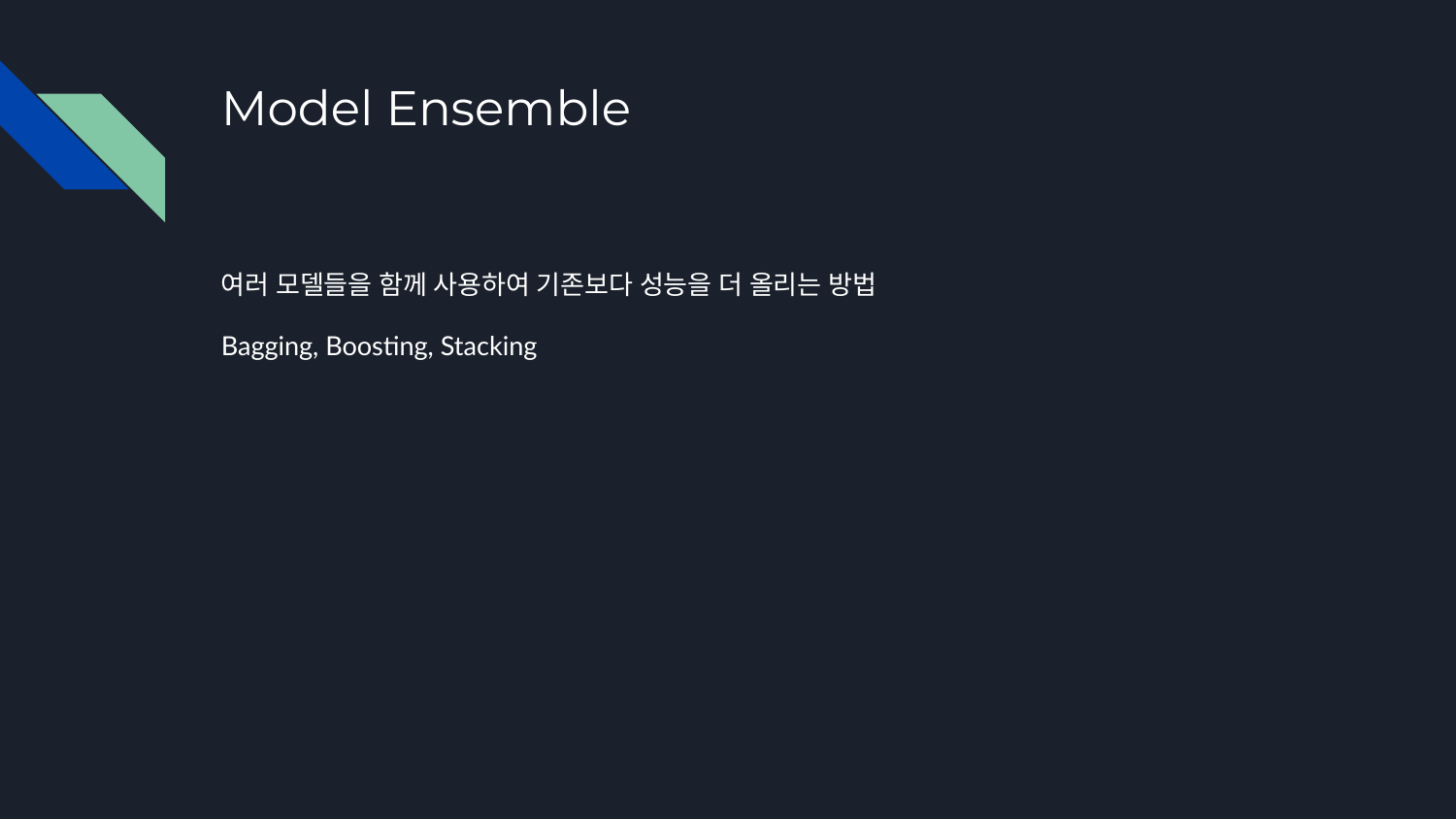

# Model Ensemble
여러 모델들을 함께 사용하여 기존보다 성능을 더 올리는 방법
Bagging, Boosting, Stacking